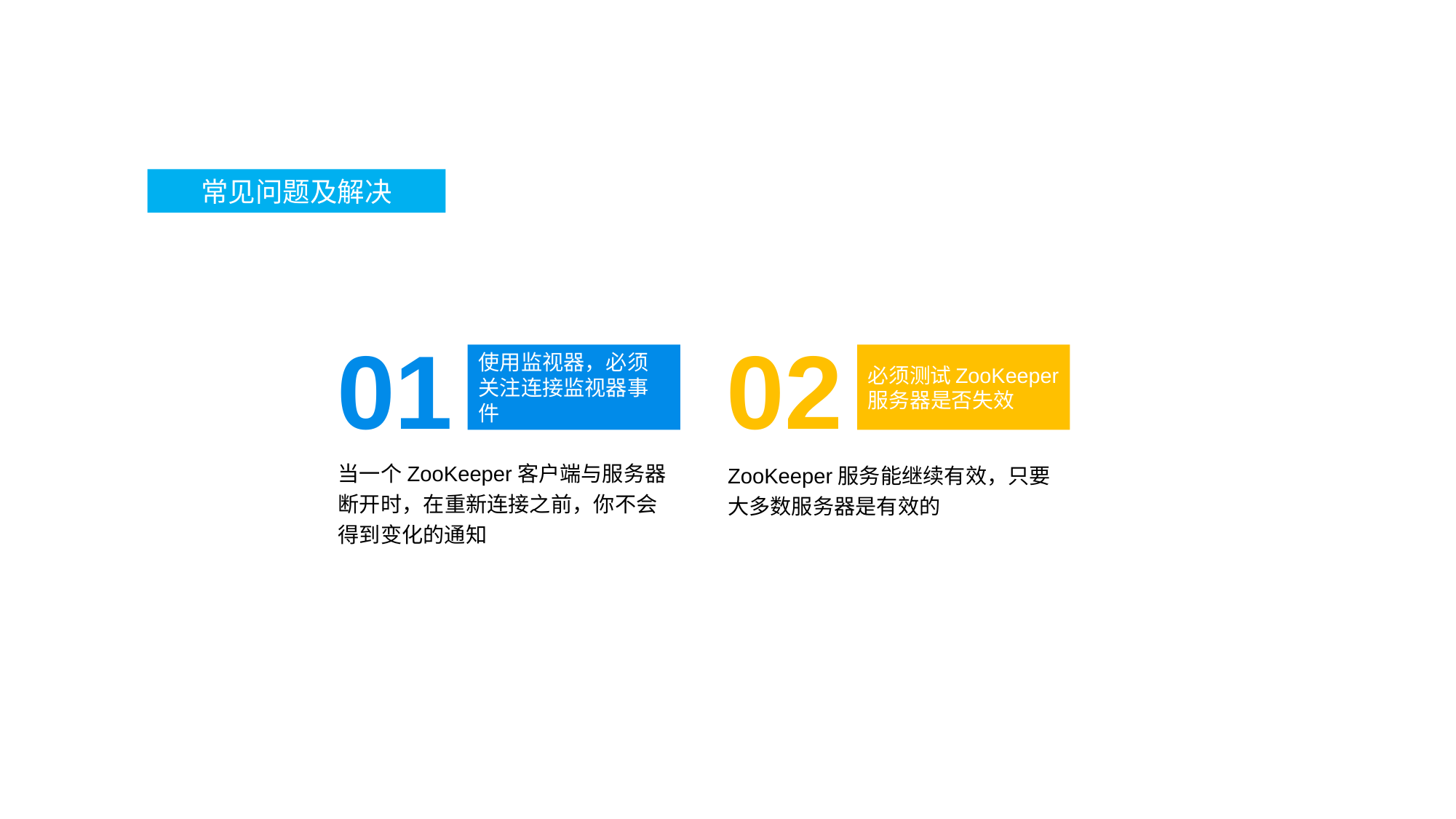

第九章  guide 操作
常见问题及解决
01
使用监视器，必须关注连接监视器事件
当一个ZooKeeper客户端与服务器断开时，在重新连接之前，你不会得到变化的通知
02
必须测试ZooKeeper服务器是否失效
ZooKeeper服务能继续有效，只要大多数服务器是有效的